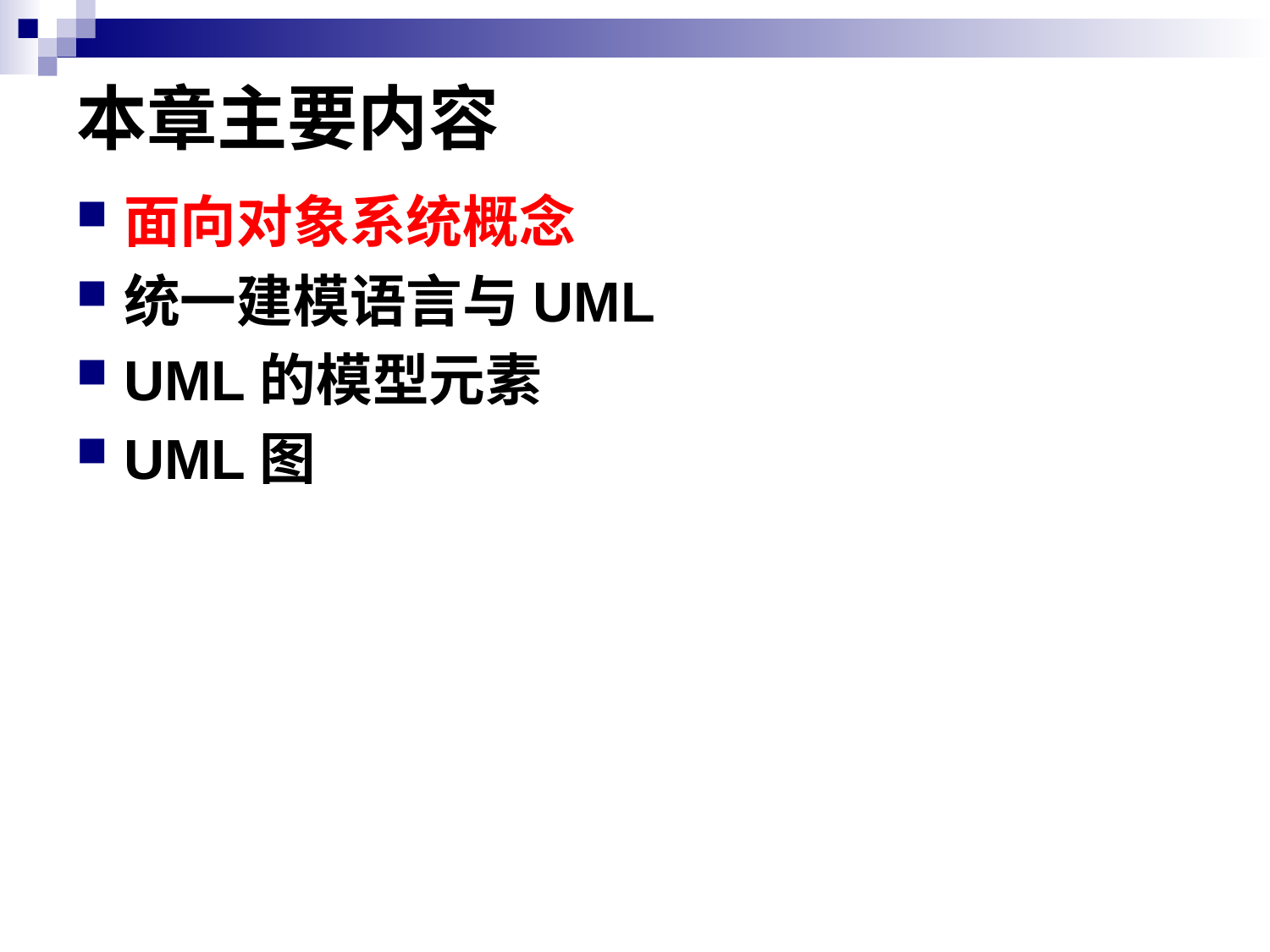

# 本章主要内容
面向对象系统概念
统一建模语言与UML
UML的模型元素
UML图

2